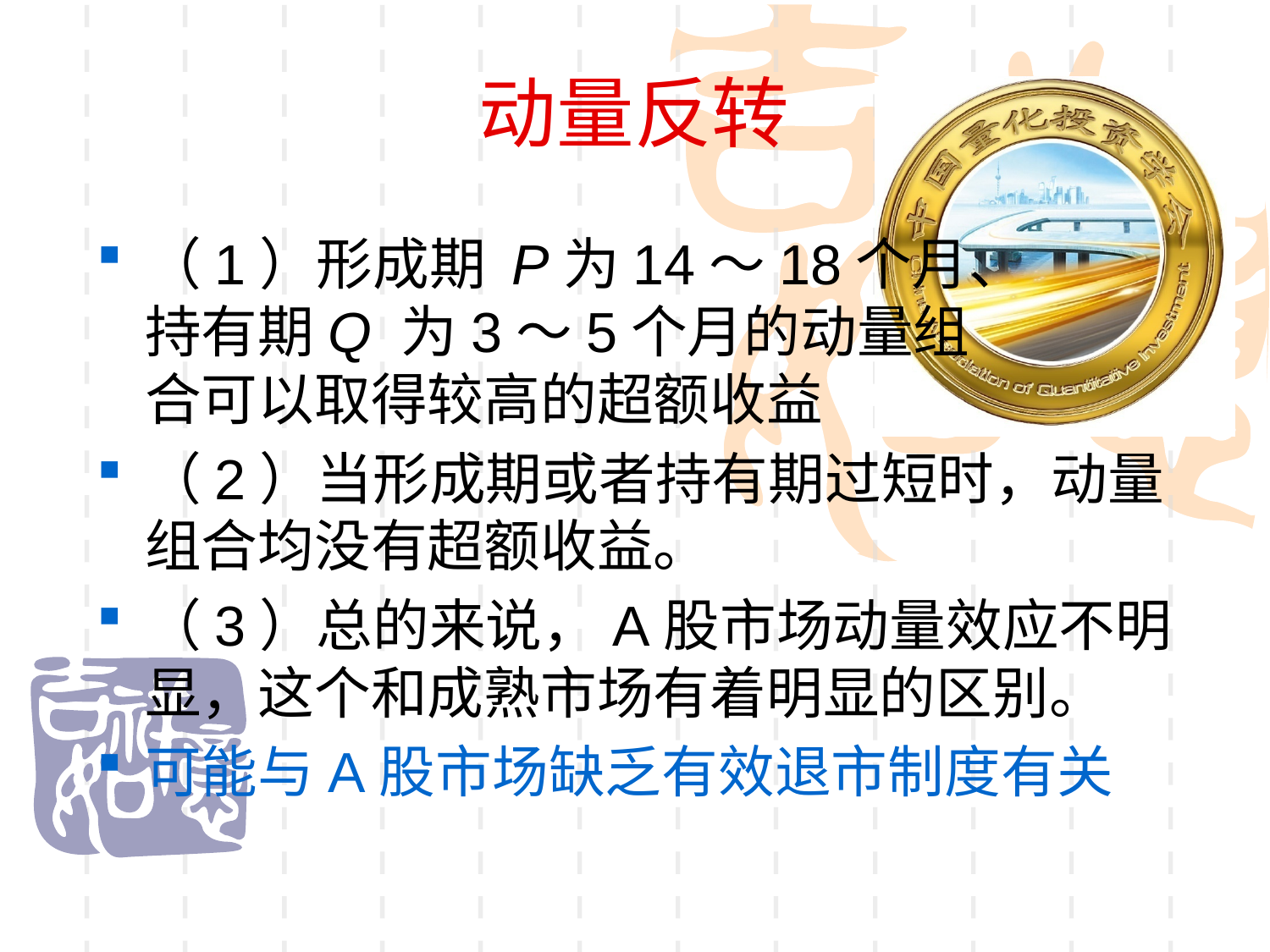

动量反转
（1）形成期 P为14～18个月、
持有期Q 为3～5个月的动量组
合可以取得较高的超额收益
（2）当形成期或者持有期过短时，动量组合均没有超额收益。
（3）总的来说，A股市场动量效应不明显，这个和成熟市场有着明显的区别。
可能与A股市场缺乏有效退市制度有关